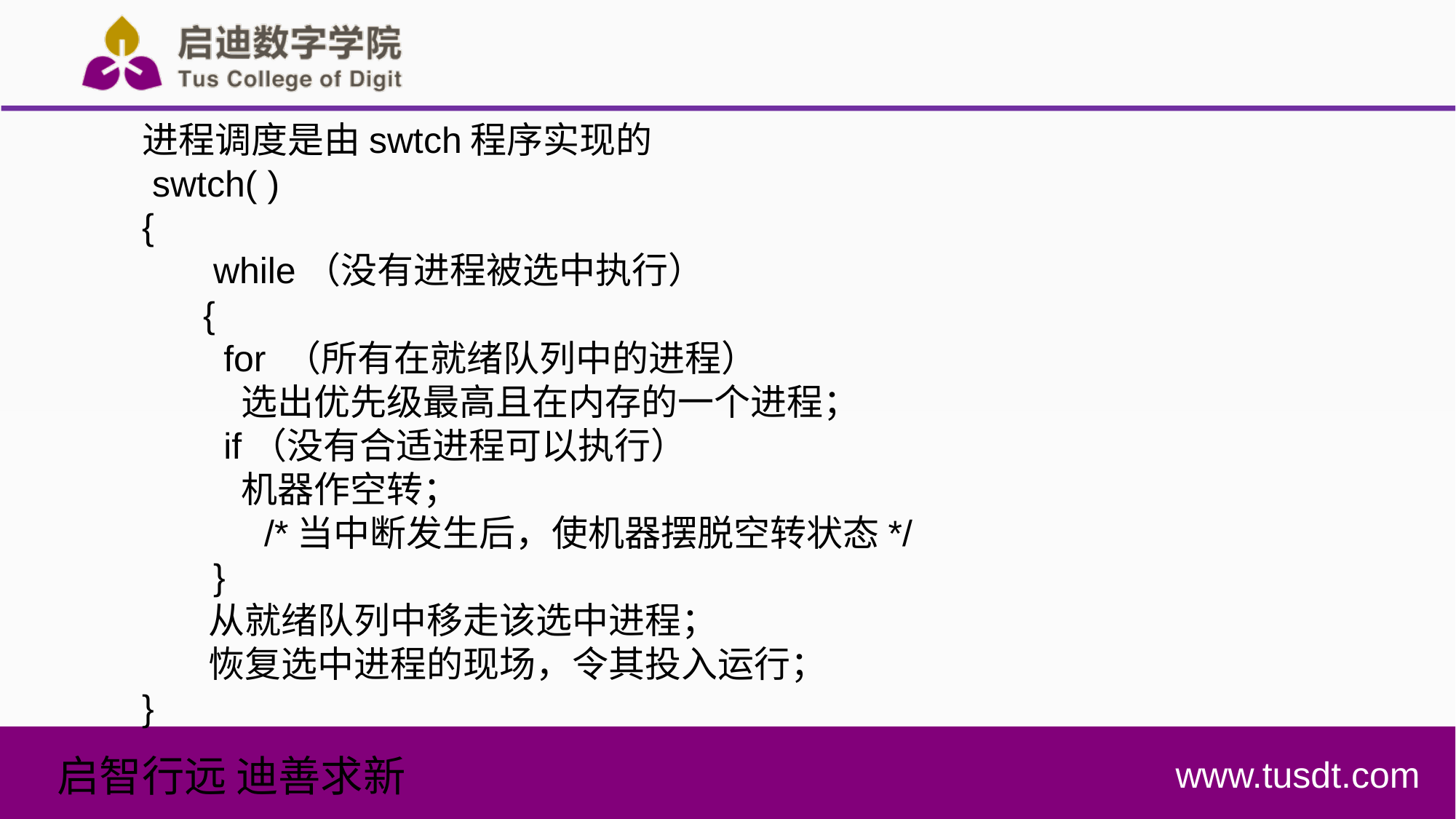

进程调度是由swtch程序实现的
 swtch( )
{
       while（没有进程被选中执行）
      {
        for （所有在就绪队列中的进程）
           选出优先级最高且在内存的一个进程；
        if（没有合适进程可以执行）
           机器作空转；
            /*当中断发生后，使机器摆脱空转状态*/
       }
       从就绪队列中移走该选中进程；
       恢复选中进程的现场，令其投入运行；
}